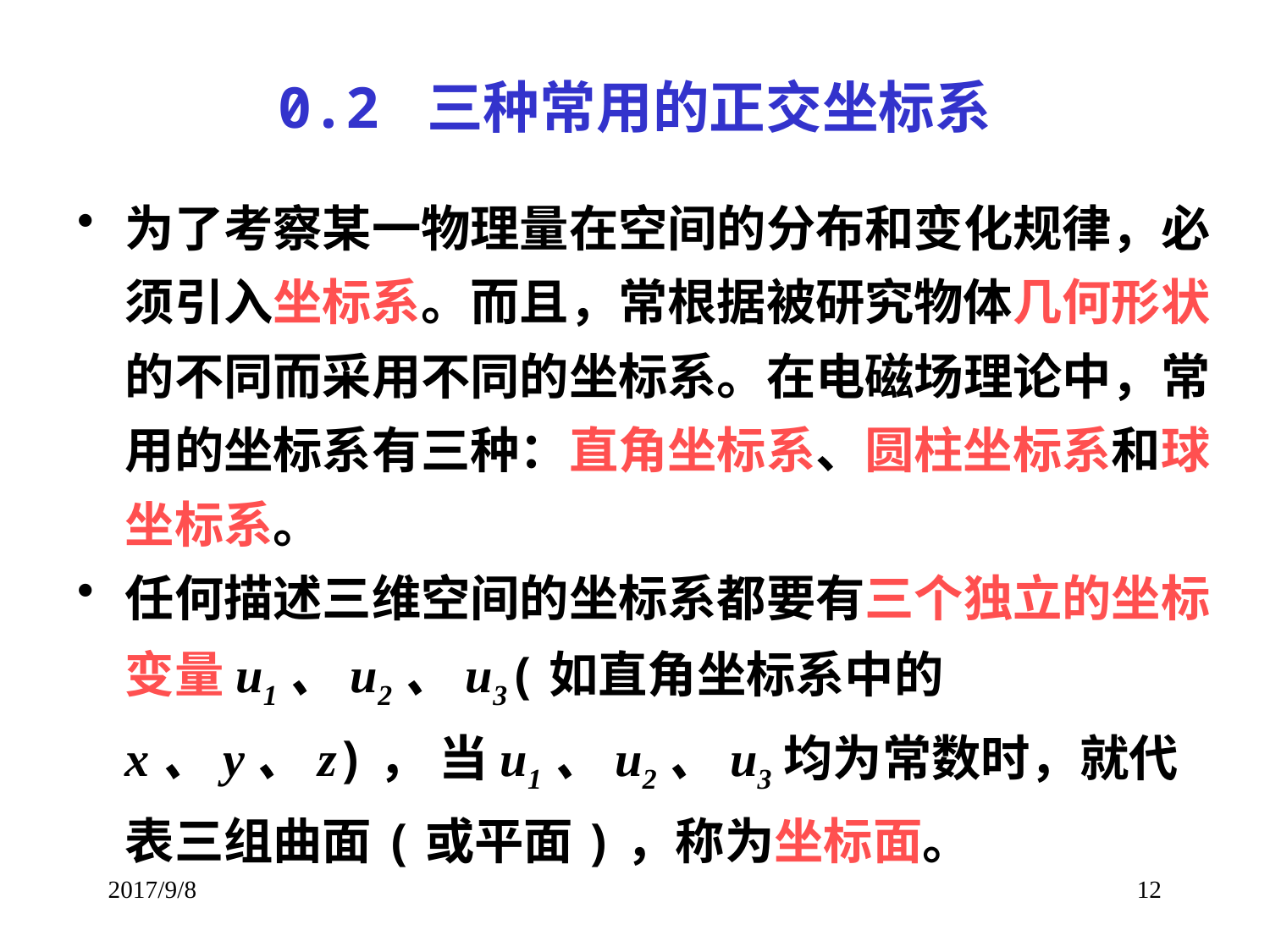

# 0.2 三种常用的正交坐标系
为了考察某一物理量在空间的分布和变化规律，必须引入坐标系。而且，常根据被研究物体几何形状的不同而采用不同的坐标系。在电磁场理论中，常用的坐标系有三种：直角坐标系、圆柱坐标系和球坐标系。
任何描述三维空间的坐标系都要有三个独立的坐标变量u1、u2、u3(如直角坐标系中的x、y、z)， 当u1、u2、u3均为常数时，就代表三组曲面(或平面)，称为坐标面。

2017/9/8
12